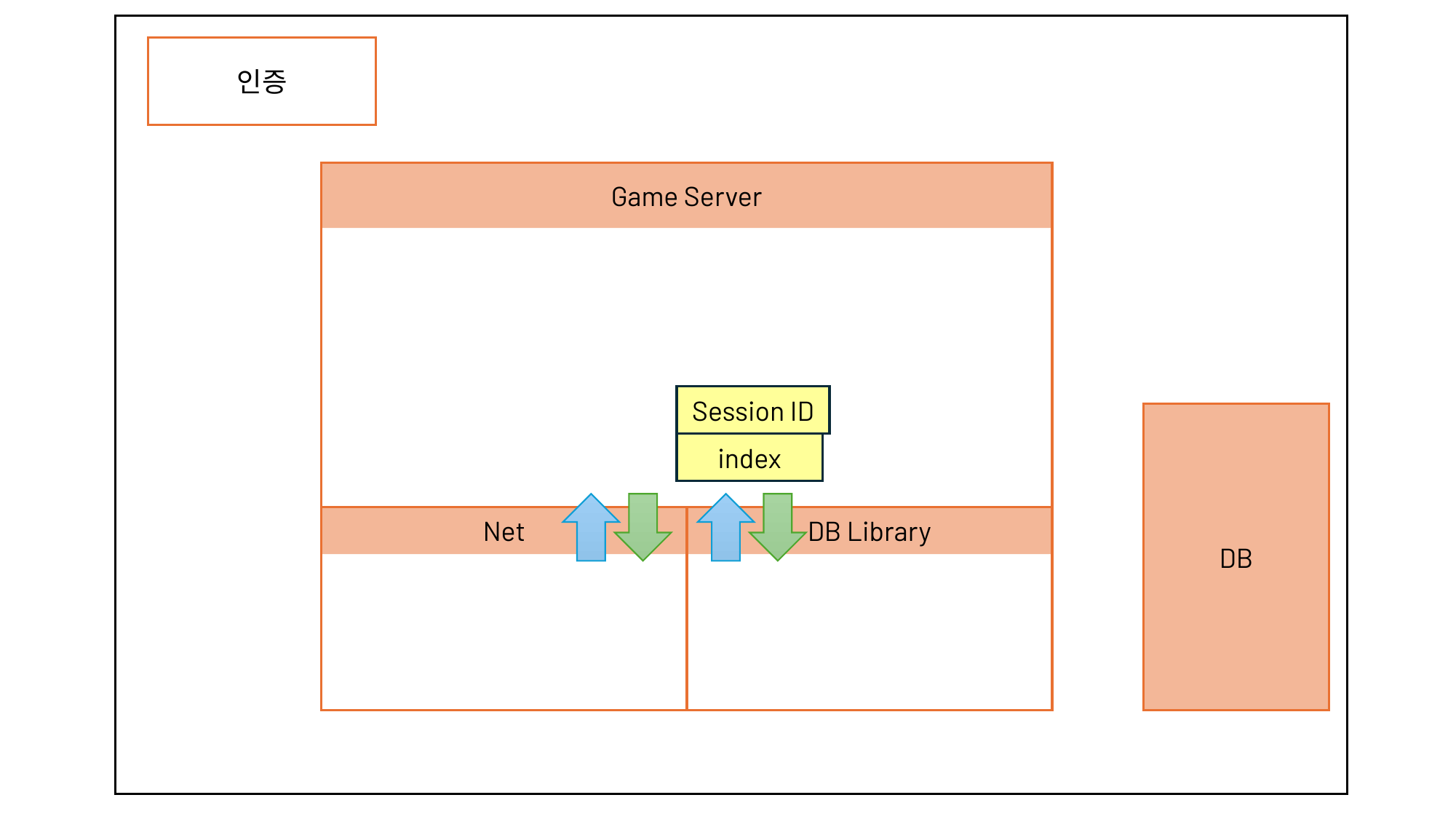

인증
Game Server

Session ID

DB
index

Net
DB Library